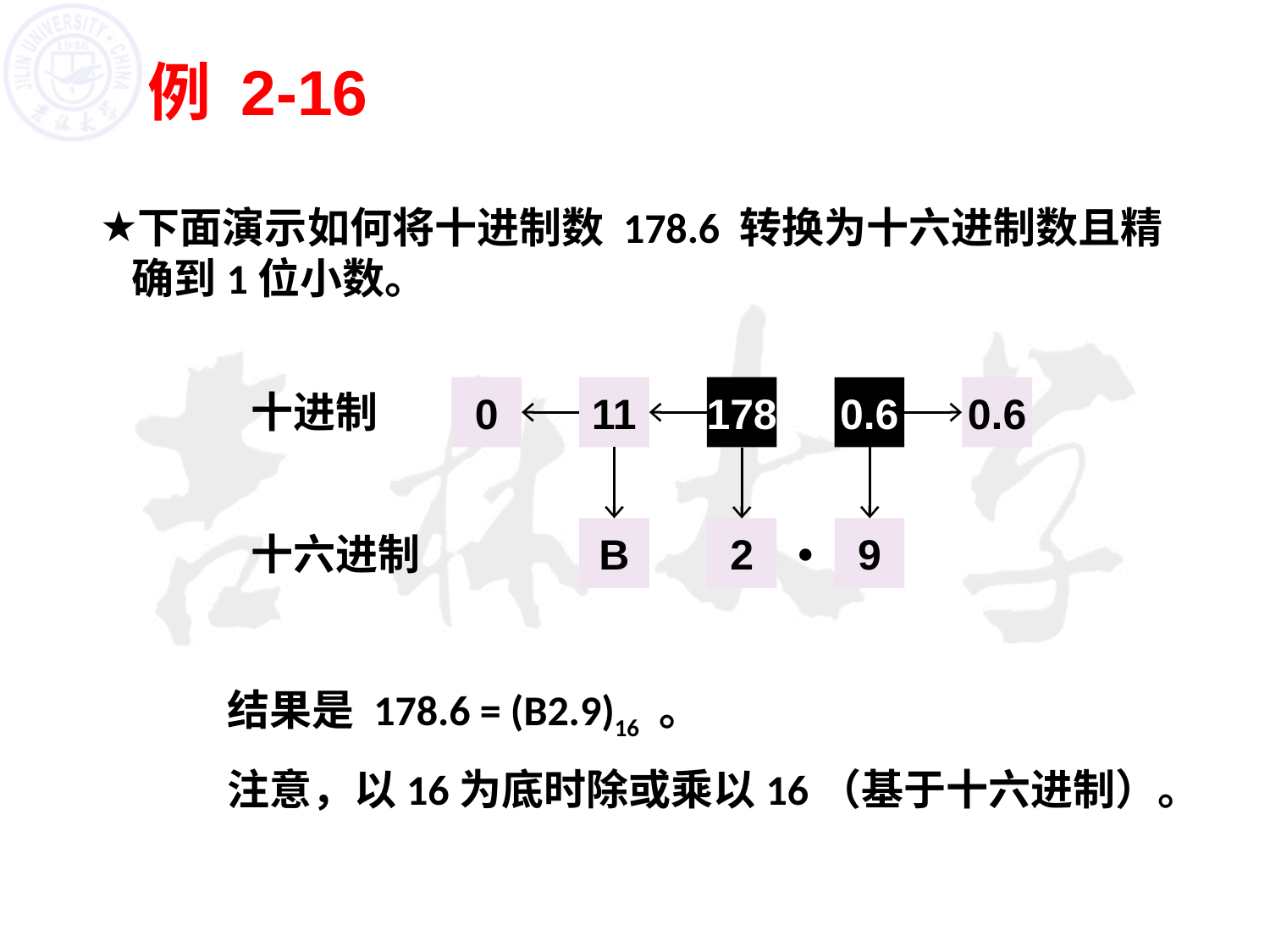

# 例 2-16
下面演示如何将十进制数 178.6 转换为十六进制数且精确到1位小数。

	结果是 178.6 = (B2.9)16 。
	注意，以16为底时除或乘以16（基于十六进制）。

0
11
178
十进制
B
2
十六进制
0.6
0.6
9
•